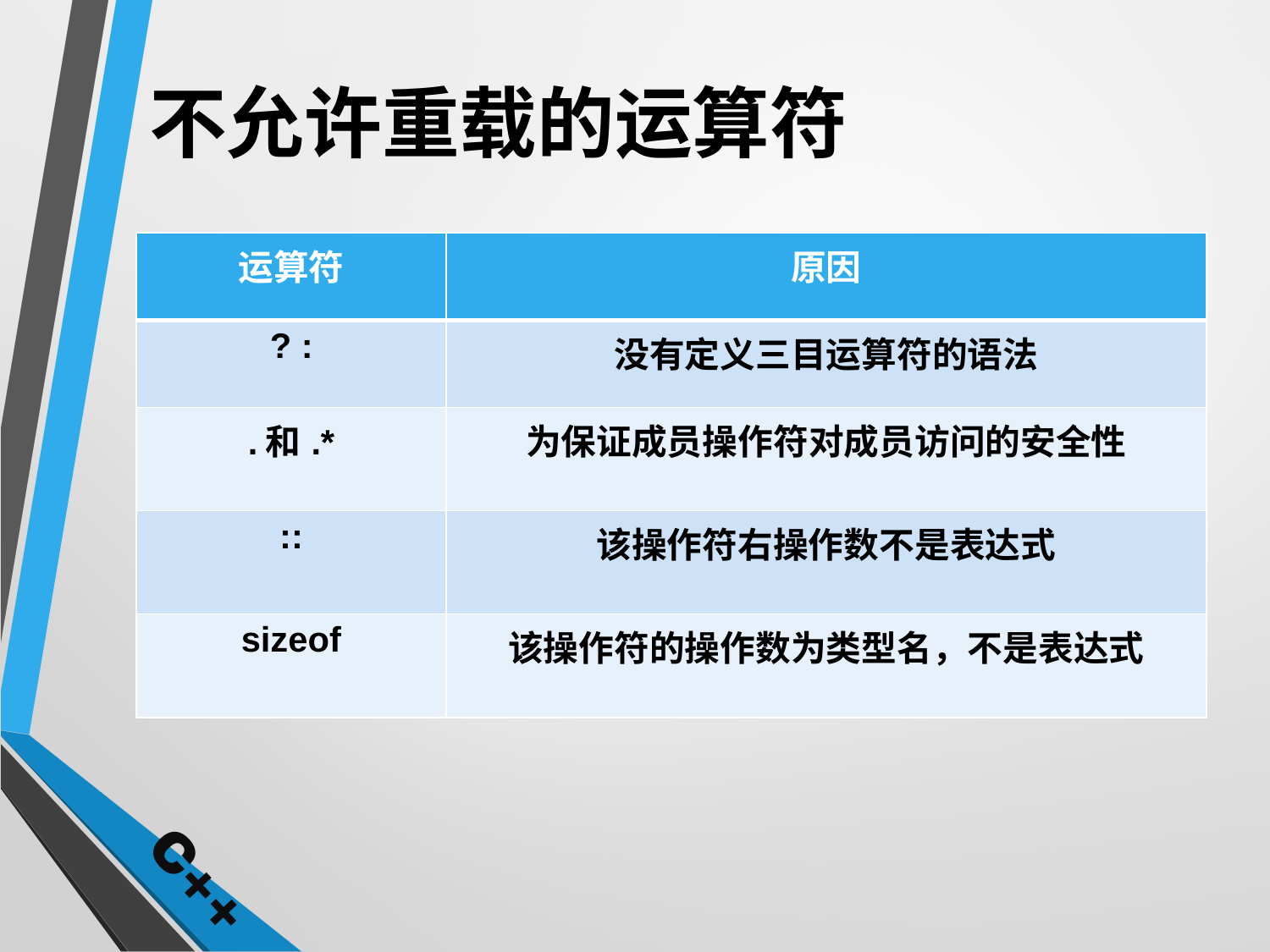

# 不允许重载的运算符
| 运算符 | 原因 |
| --- | --- |
| ? : | 没有定义三目运算符的语法 |
| .和.\* | 为保证成员操作符对成员访问的安全性 |
| :: | 该操作符右操作数不是表达式 |
| sizeof | 该操作符的操作数为类型名，不是表达式 |